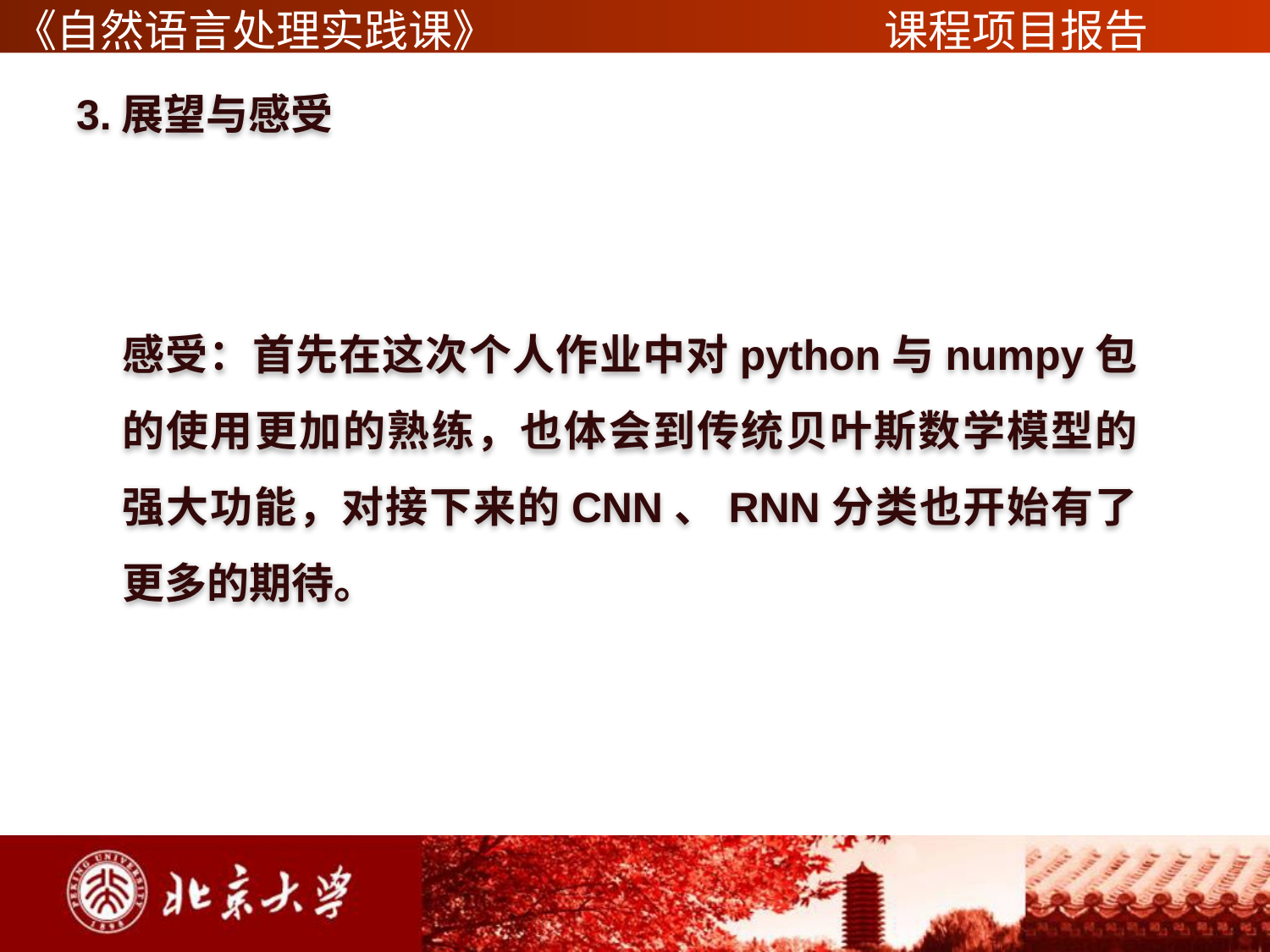

3.展望与感受
感受：首先在这次个人作业中对python与numpy包的使用更加的熟练，也体会到传统贝叶斯数学模型的强大功能，对接下来的CNN、RNN分类也开始有了更多的期待。